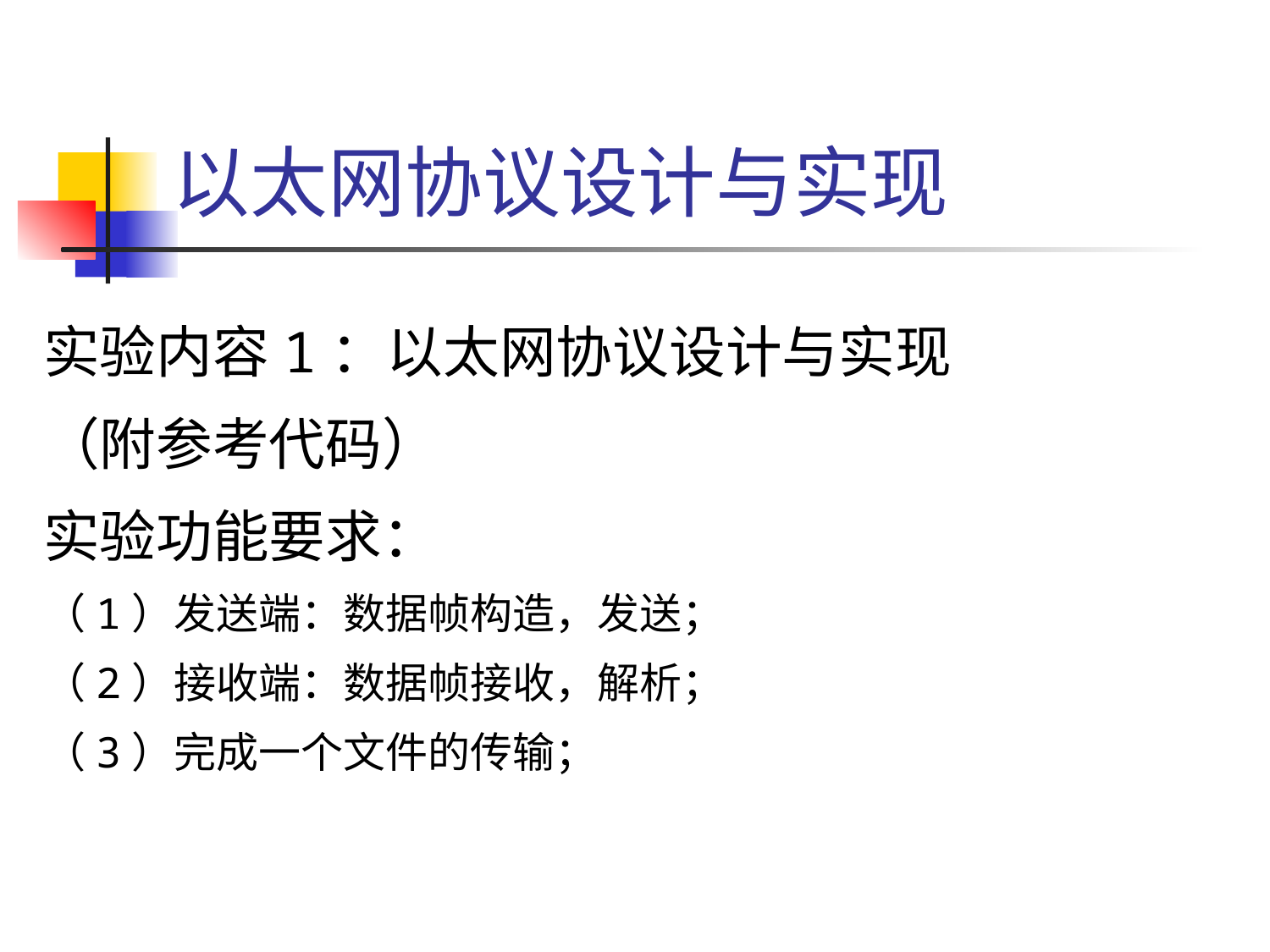

# 以太网协议设计与实现
实验内容1：以太网协议设计与实现
（附参考代码）
实验功能要求：
（1）发送端：数据帧构造，发送；
（2）接收端：数据帧接收，解析；
（3）完成一个文件的传输；